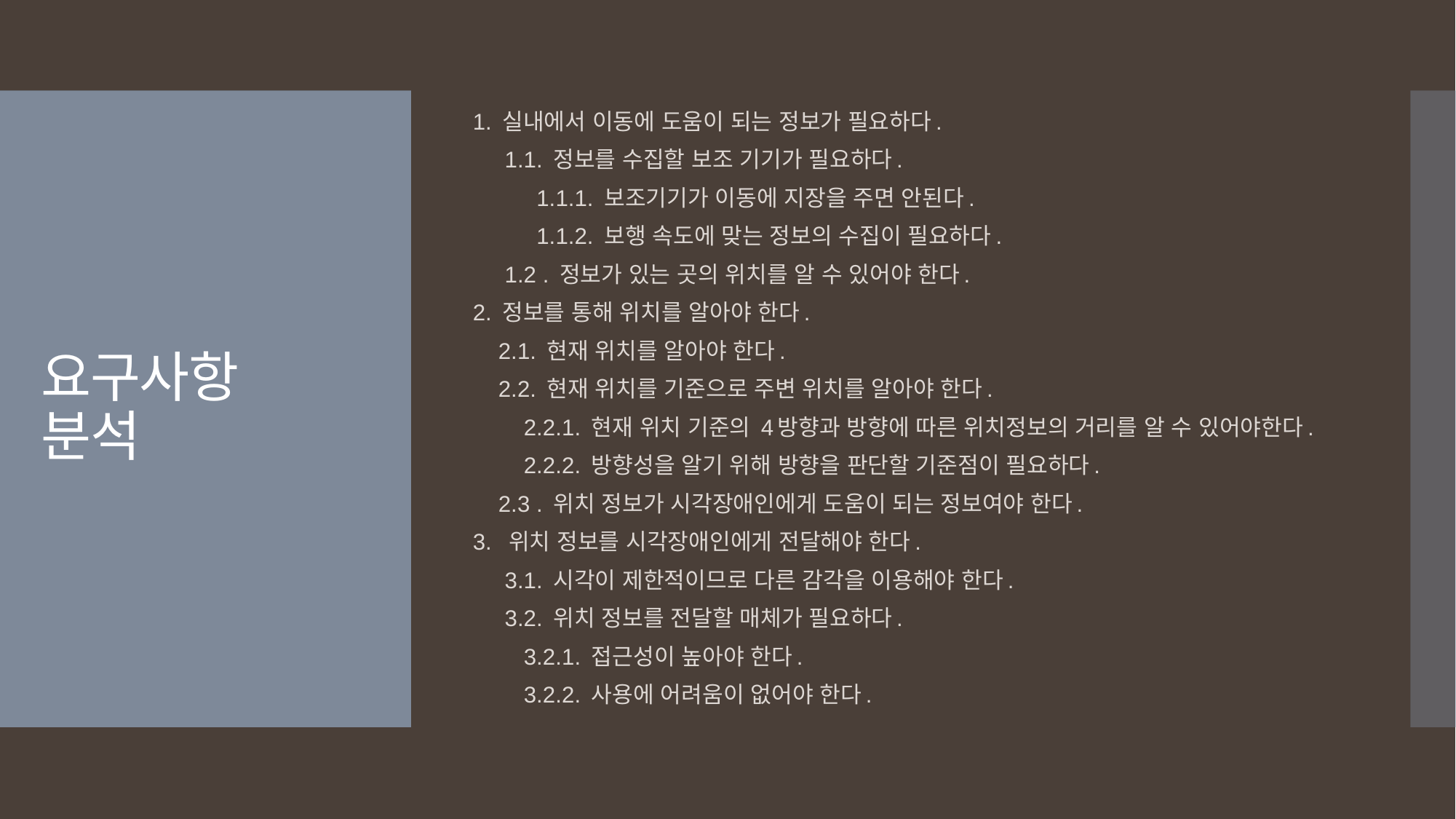

1. 실내에서 이동에 도움이 되는 정보가 필요하다.
     1.1. 정보를 수집할 보조 기기가 필요하다.
          1.1.1. 보조기기가 이동에 지장을 주면 안된다.
          1.1.2. 보행 속도에 맞는 정보의 수집이 필요하다.
     1.2 . 정보가 있는 곳의 위치를 알 수 있어야 한다.
2. 정보를 통해 위치를 알아야 한다.
    2.1. 현재 위치를 알아야 한다.
    2.2. 현재 위치를 기준으로 주변 위치를 알아야 한다.
        2.2.1. 현재 위치 기준의 4방향과 방향에 따른 위치정보의 거리를 알 수 있어야한다.
        2.2.2. 방향성을 알기 위해 방향을 판단할 기준점이 필요하다.
    2.3 . 위치 정보가 시각장애인에게 도움이 되는 정보여야 한다.
3.  위치 정보를 시각장애인에게 전달해야 한다.
     3.1. 시각이 제한적이므로 다른 감각을 이용해야 한다.
     3.2. 위치 정보를 전달할 매체가 필요하다.
        3.2.1. 접근성이 높아야 한다.
        3.2.2. 사용에 어려움이 없어야 한다.
# 요구사항 분석